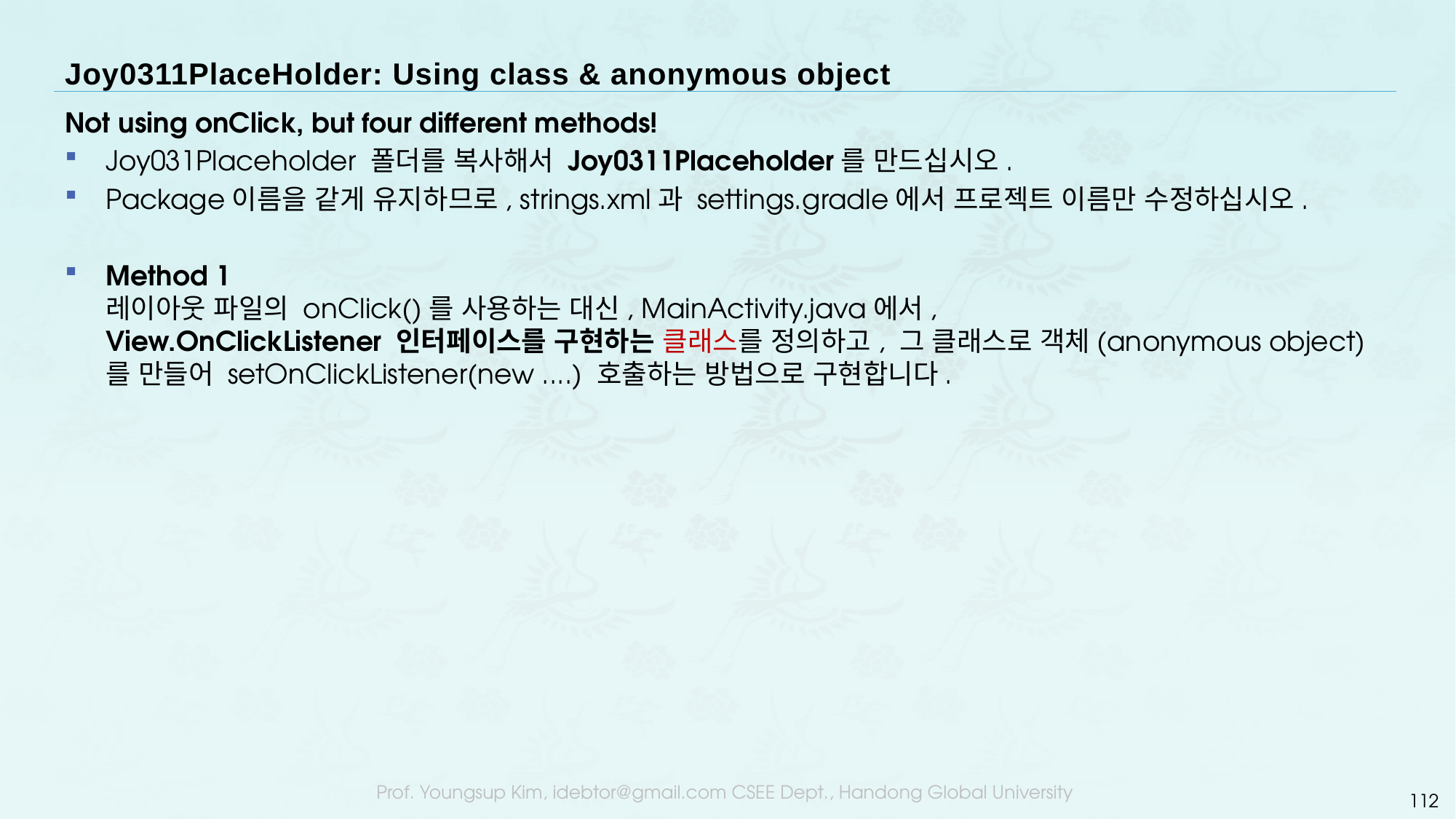

# Joy0311PlaceHolder: Using class & anonymous object
Not using onClick, but four different methods!
Joy031Placeholder 폴더를 복사해서 Joy0311Placeholder를 만드십시오.
Package이름을 같게 유지하므로, strings.xml과 settings.gradle에서 프로젝트 이름만 수정하십시오.

Method 1
레이아웃 파일의 onClick()를 사용하는 대신, MainActivity.java에서,
View.OnClickListener 인터페이스를 구현하는 클래스를 정의하고, 그 클래스로 객체(anonymous object)를 만들어 setOnClickListener(new ....) 호출하는 방법으로 구현합니다.

112